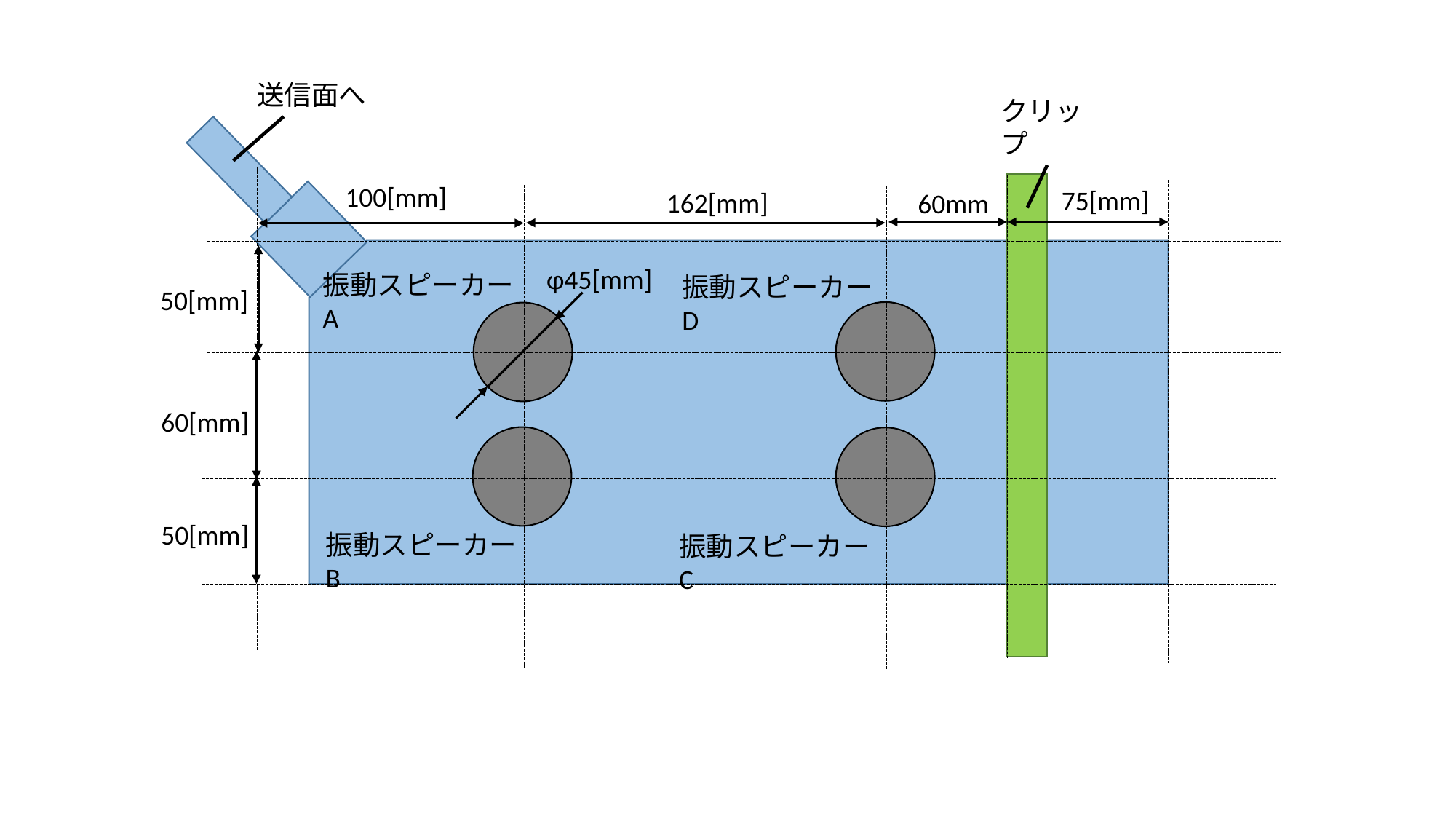

送信面へ
クリップ

100[mm]
75[mm]
162[mm]
60mm
φ45[mm]
振動スピーカーA
振動スピーカーD
50[mm]

60[mm]

50[mm]
振動スピーカーB
振動スピーカーC